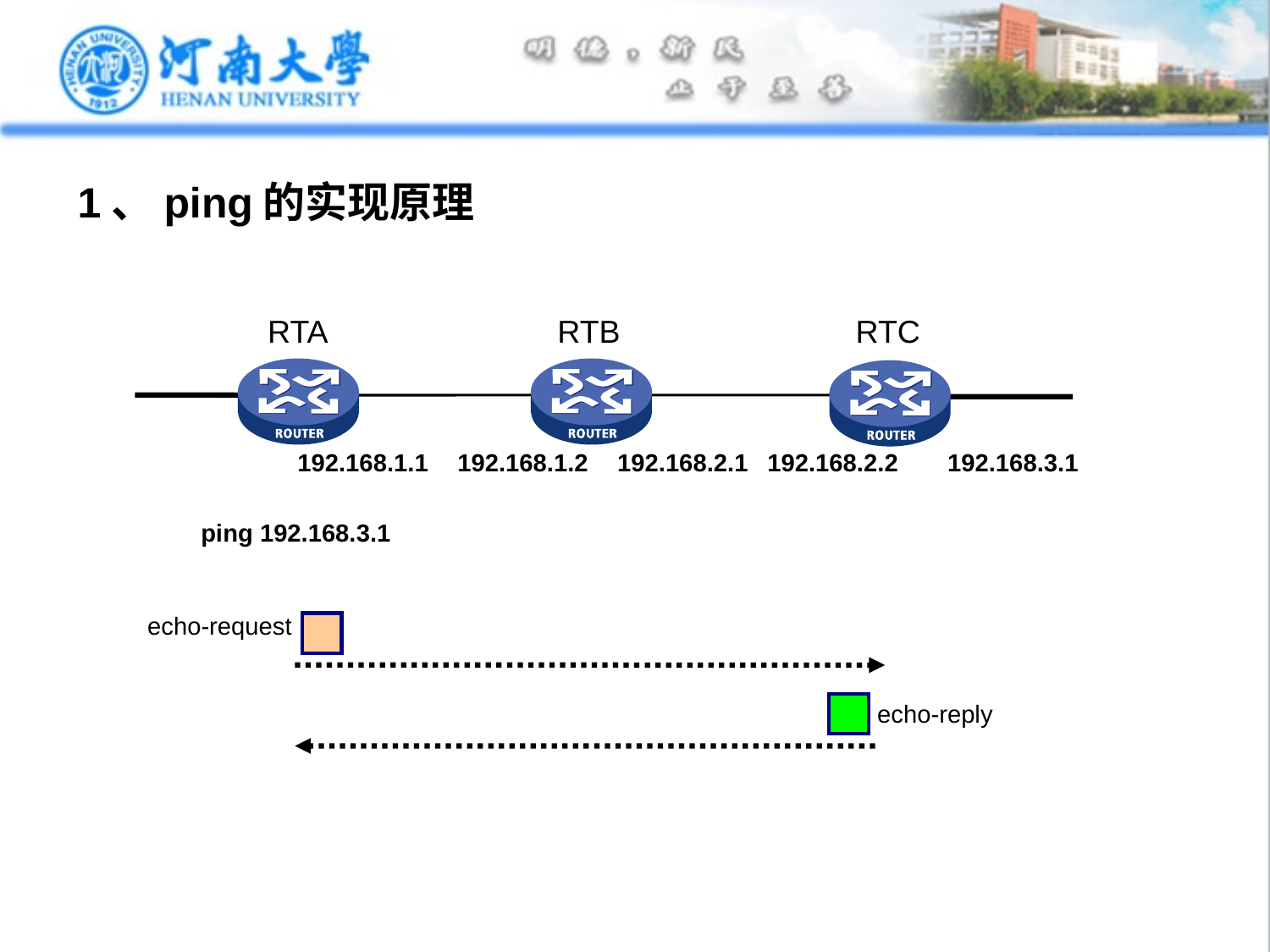

# 1、ping的实现原理
RTA
RTB
RTC

192.168.1.1
192.168.1.2
192.168.2.1
192.168.2.2
192.168.3.1
ping 192.168.3.1
echo-request

echo-reply